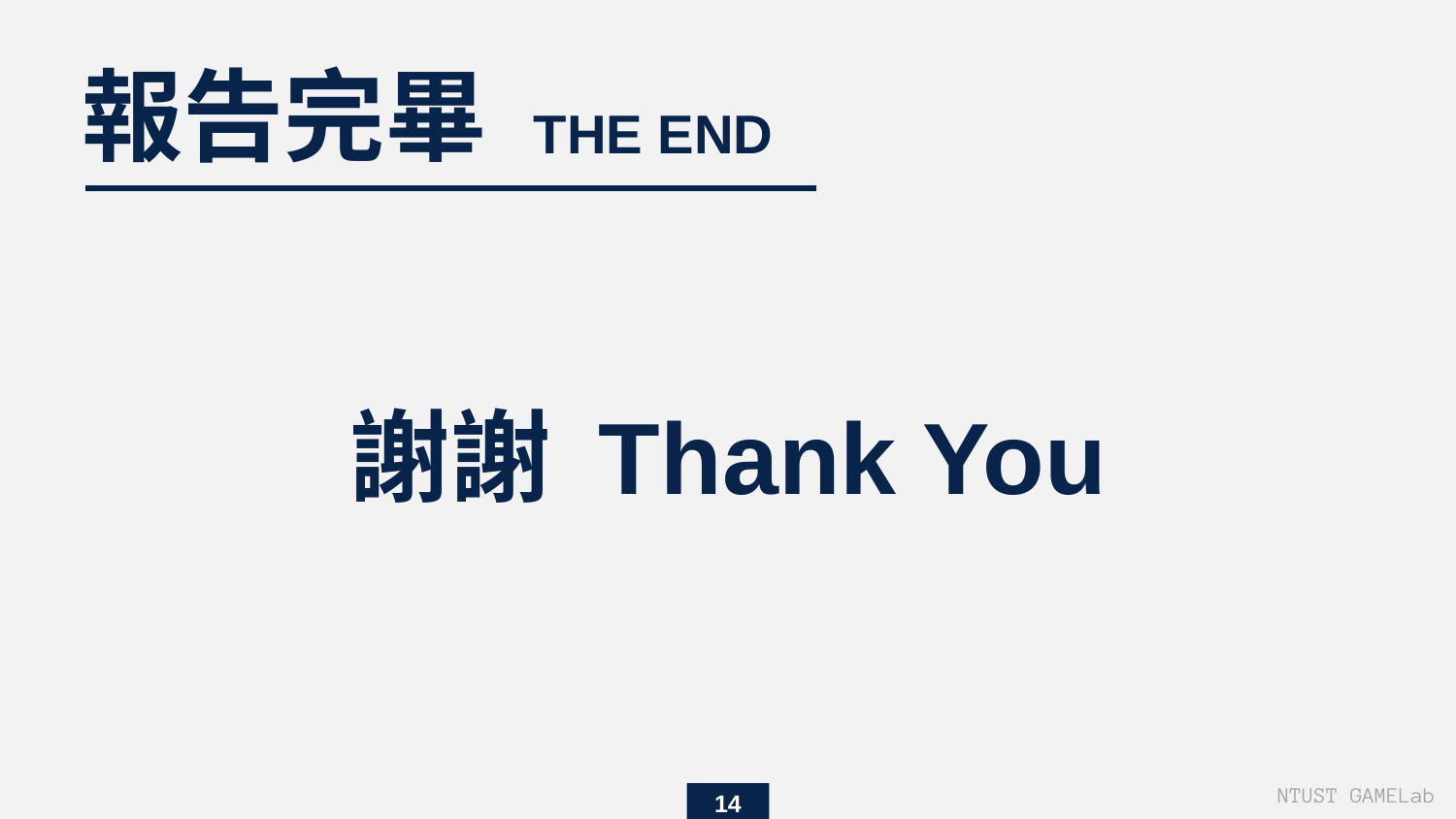

報告完畢 THE END
謝謝 Thank You
NTUST GAMELab
14